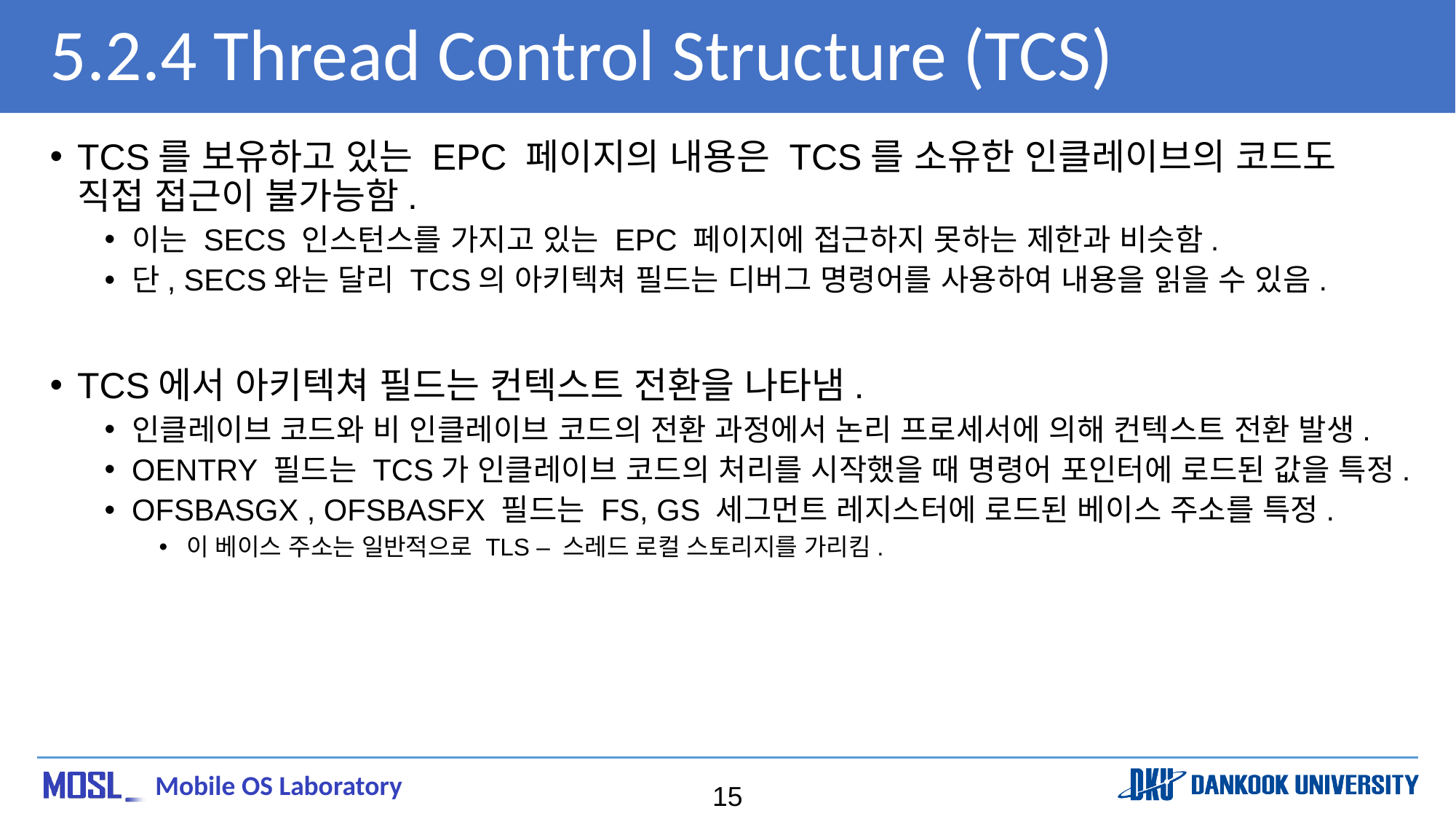

# 5.2.4 Thread Control Structure (TCS)
TCS를 보유하고 있는 EPC 페이지의 내용은 TCS를 소유한 인클레이브의 코드도 직접 접근이 불가능함.
이는 SECS 인스턴스를 가지고 있는 EPC 페이지에 접근하지 못하는 제한과 비슷함.
단, SECS와는 달리 TCS의 아키텍쳐 필드는 디버그 명령어를 사용하여 내용을 읽을 수 있음.

TCS에서 아키텍쳐 필드는 컨텍스트 전환을 나타냄.
인클레이브 코드와 비 인클레이브 코드의 전환 과정에서 논리 프로세서에 의해 컨텍스트 전환 발생.
OENTRY 필드는 TCS가 인클레이브 코드의 처리를 시작했을 때 명령어 포인터에 로드된 값을 특정.
OFSBASGX , OFSBASFX 필드는 FS, GS 세그먼트 레지스터에 로드된 베이스 주소를 특정.
이 베이스 주소는 일반적으로 TLS – 스레드 로컬 스토리지를 가리킴.

15